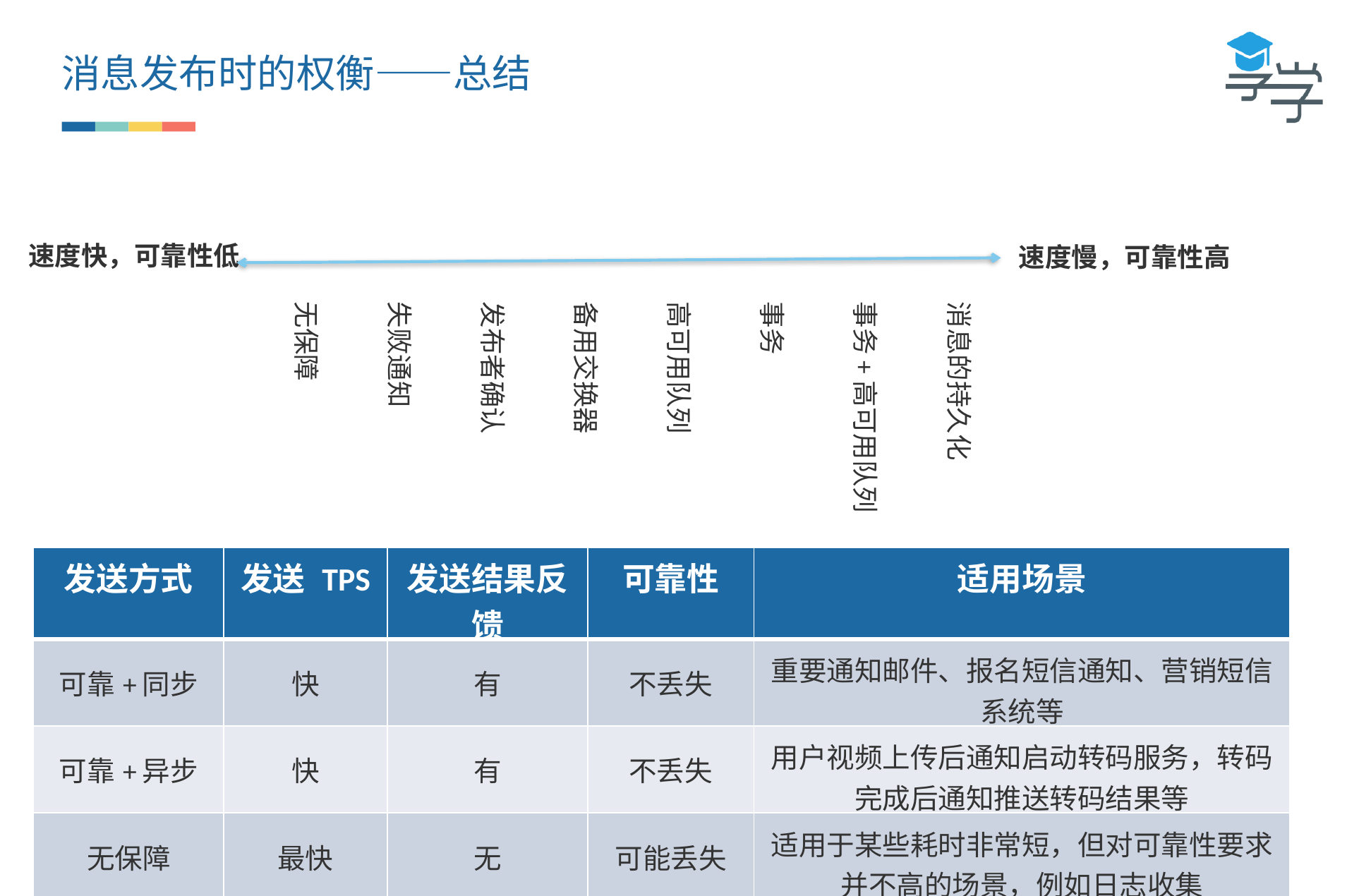

消息发布时的权衡——总结

速度快，可靠性低
速度慢，可靠性高
无保障
事务
事务+高可用队列
消息的持久化
发布者确认
备用交换器
高可用队列
失败通知
| 发送方式 | 发送 TPS | 发送结果反馈 | 可靠性 | 适用场景 |
| --- | --- | --- | --- | --- |
| 可靠+同步 | 快 | 有 | 不丢失 | 重要通知邮件、报名短信通知、营销短信系统等 |
| 可靠+异步 | 快 | 有 | 不丢失 | 用户视频上传后通知启动转码服务，转码完成后通知推送转码结果等 |
| 无保障 | 最快 | 无 | 可能丢失 | 适用于某些耗时非常短，但对可靠性要求并不高的场景，例如日志收集 |